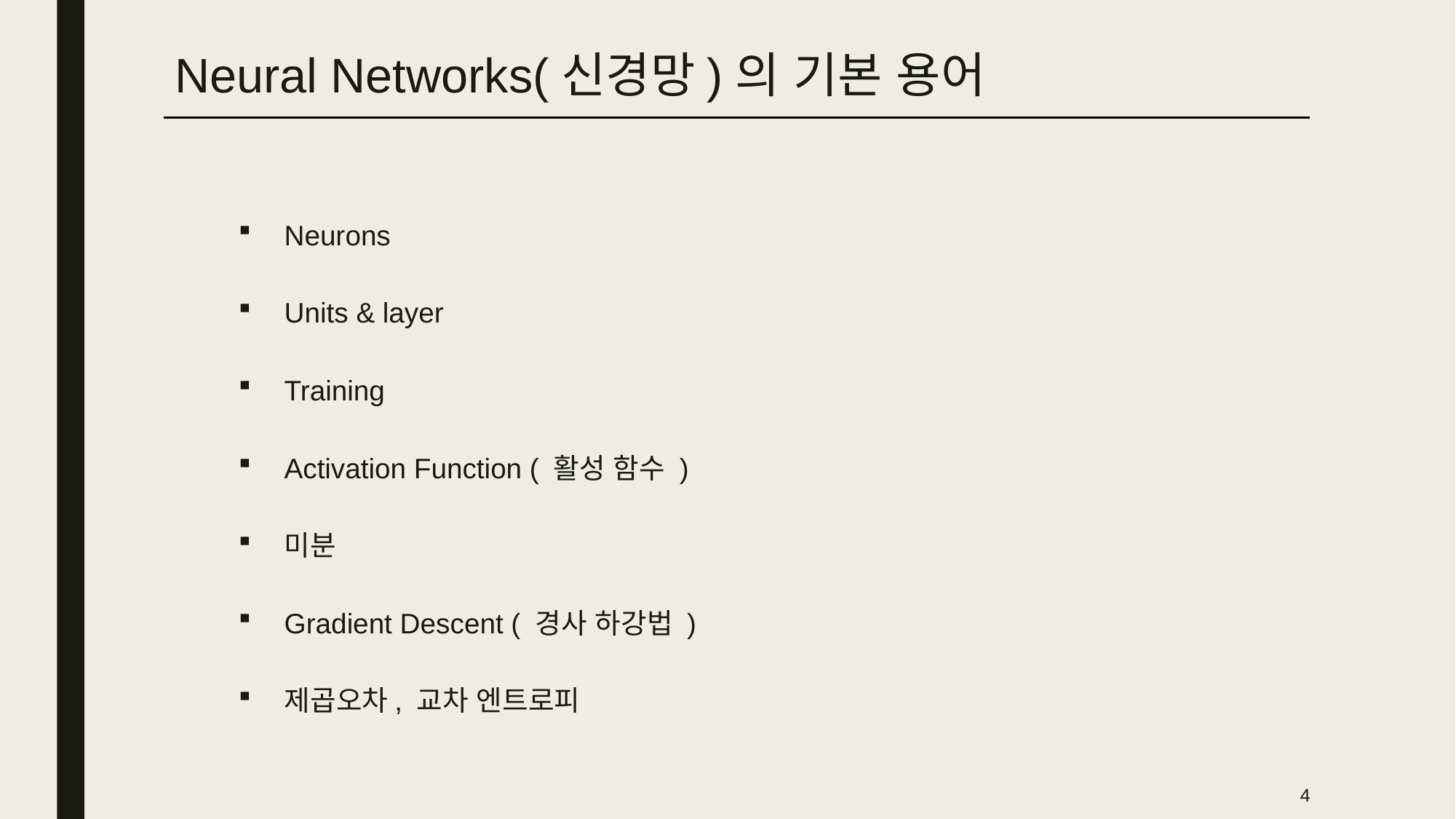

# Neural Networks(신경망)의 기본 용어
Neurons
Units & layer
Training
Activation Function ( 활성 함수 )
미분
Gradient Descent ( 경사 하강법 )
제곱오차, 교차 엔트로피
4